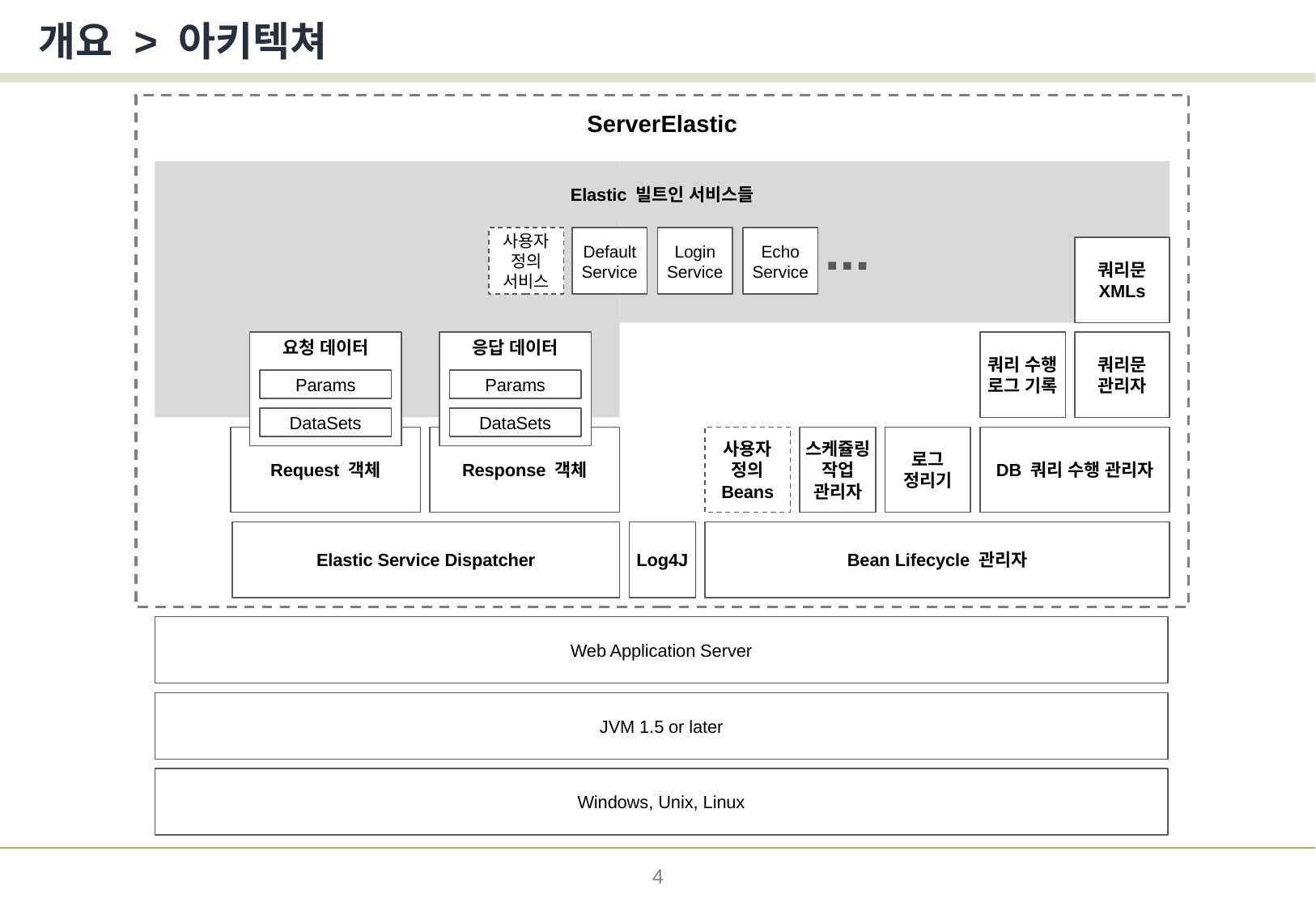

# 개요 > 아키텍쳐
ServerElastic

Elastic 빌트인 서비스들
사용자 정의 서비스
Default
Service
Login
Service
Echo
Service
쿼리문
XMLs
요청 데이터
Params
DataSets
응답 데이터
Params
DataSets
쿼리 수행
로그 기록
쿼리문
관리자
Request 객체
Response 객체
사용자 정의 Beans
스케쥴링
작업 관리자
로그 정리기
DB 쿼리 수행 관리자
Elastic Service Dispatcher
Log4J
Bean Lifecycle 관리자
Web Application Server
JVM 1.5 or later
Windows, Unix, Linux
4